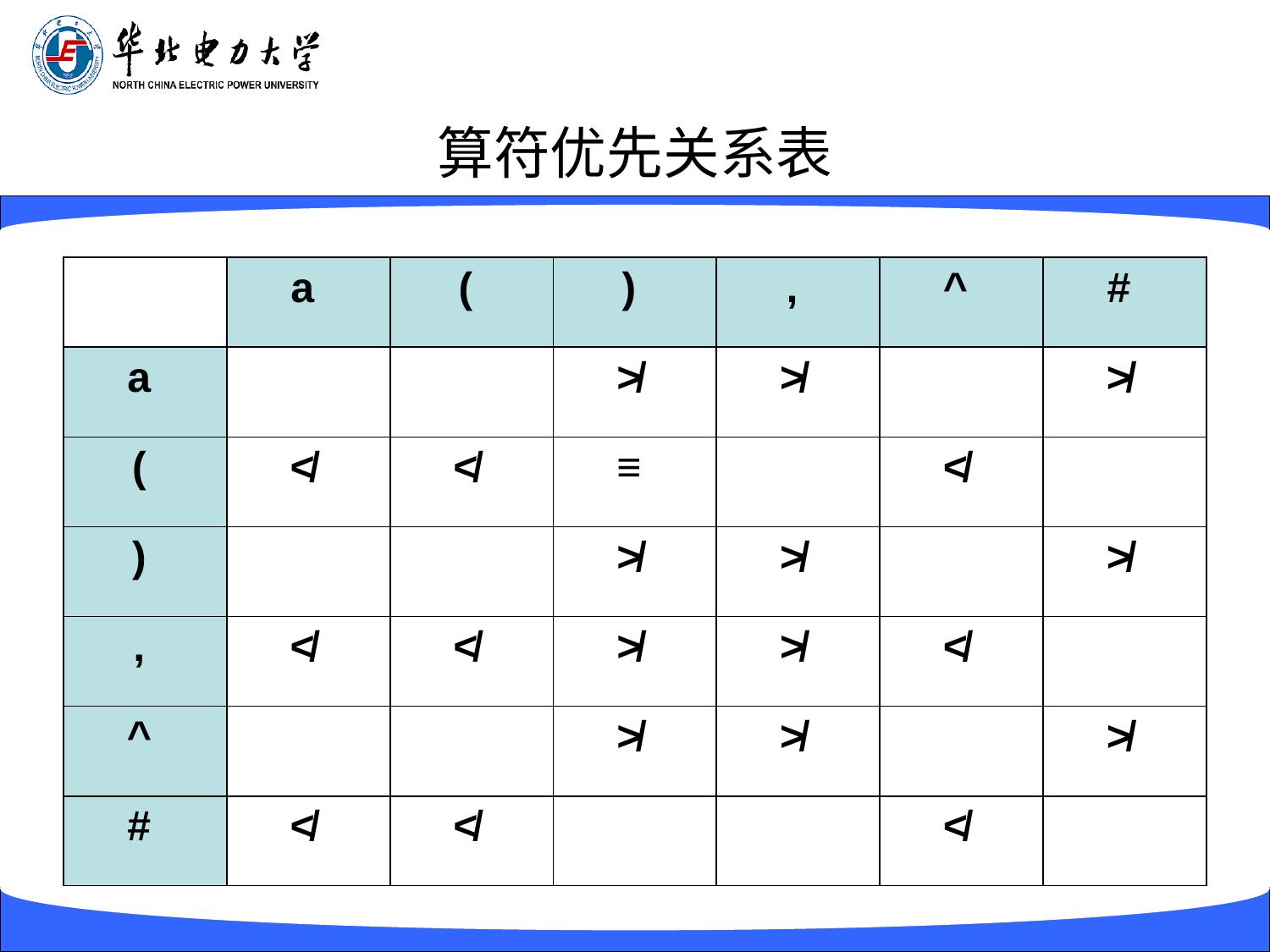

# 算符优先关系表
|  | a | ( | ) | , | ^ | # |
| --- | --- | --- | --- | --- | --- | --- |
| a |  |  | ≯ | ≯ |  | ≯ |
| ( | ≮ | ≮ | ≡ |  | ≮ |  |
| ) |  |  | ≯ | ≯ |  | ≯ |
| , | ≮ | ≮ | ≯ | ≯ | ≮ |  |
| ^ |  |  | ≯ | ≯ |  | ≯ |
| # | ≮ | ≮ |  |  | ≮ |  |